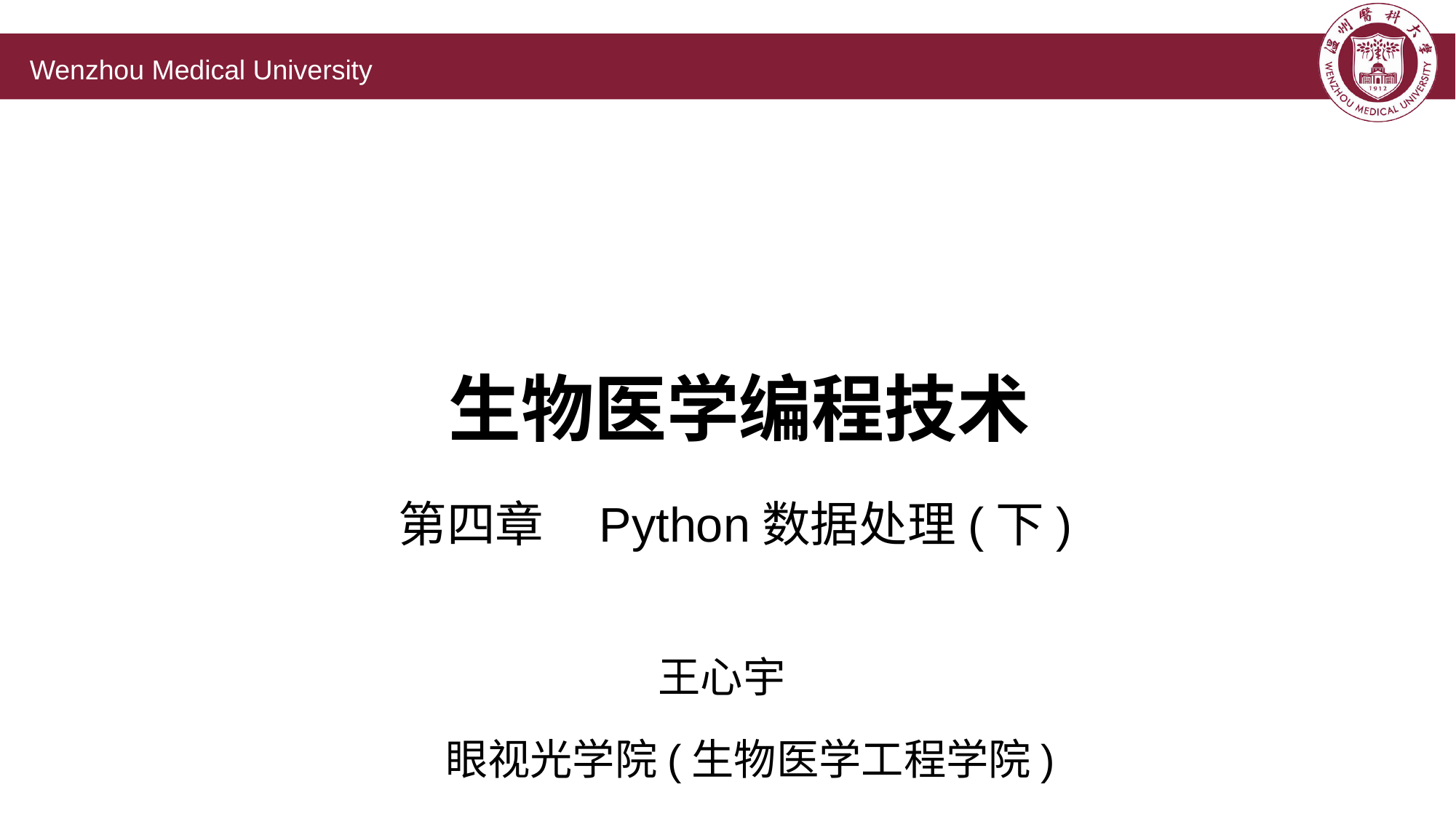

# 生物医学编程技术
第四章    Python数据处理(下)
王心宇
眼视光学院(生物医学工程学院)